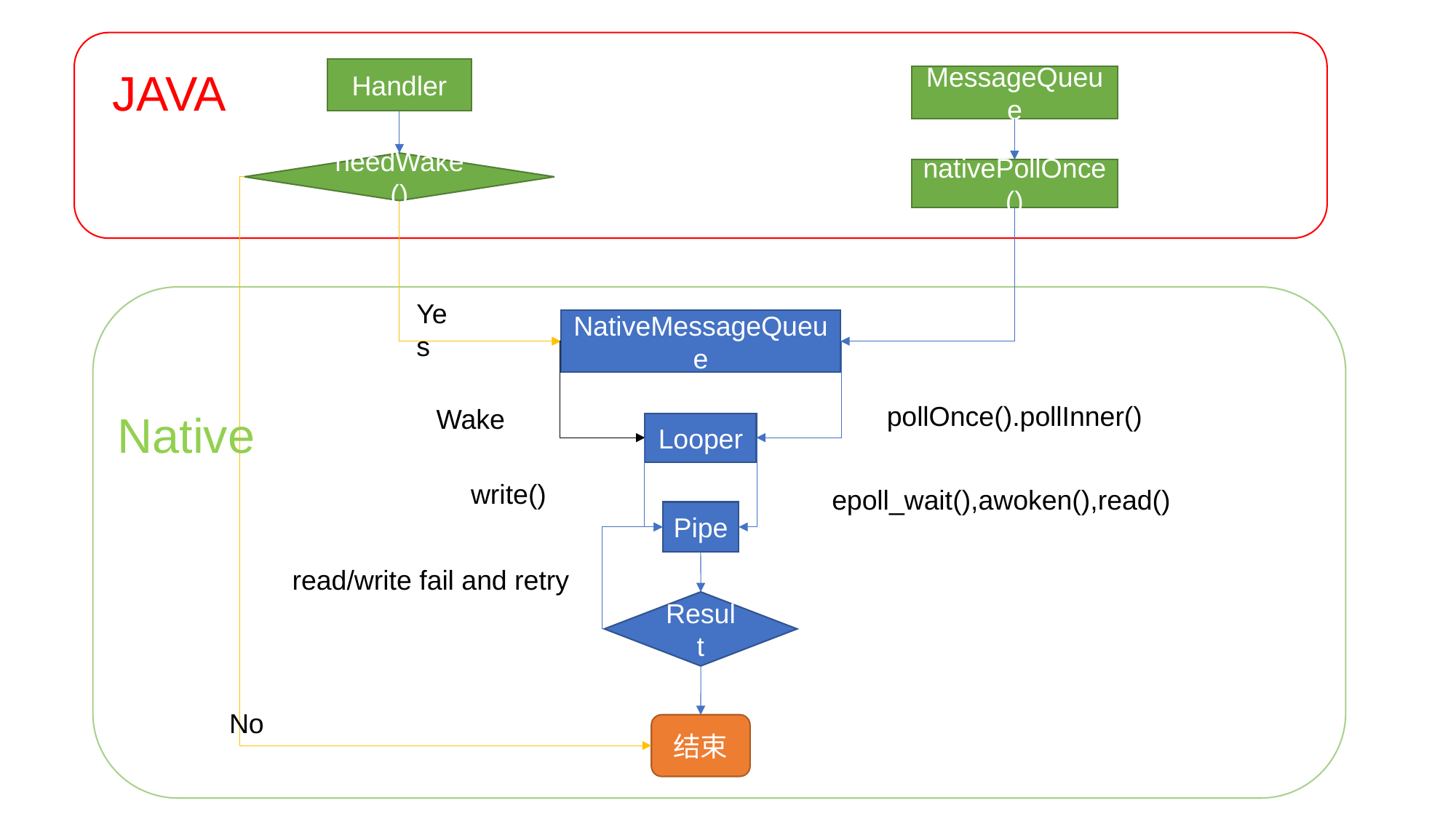

JAVA
Handler
MessageQueue
needWake()
nativePollOnce()

Yes
NativeMessageQueue
pollOnce().pollInner()
Wake
Native
Looper
write()
epoll_wait(),awoken(),read()
Pipe
read/write fail and retry
Result
No
结束